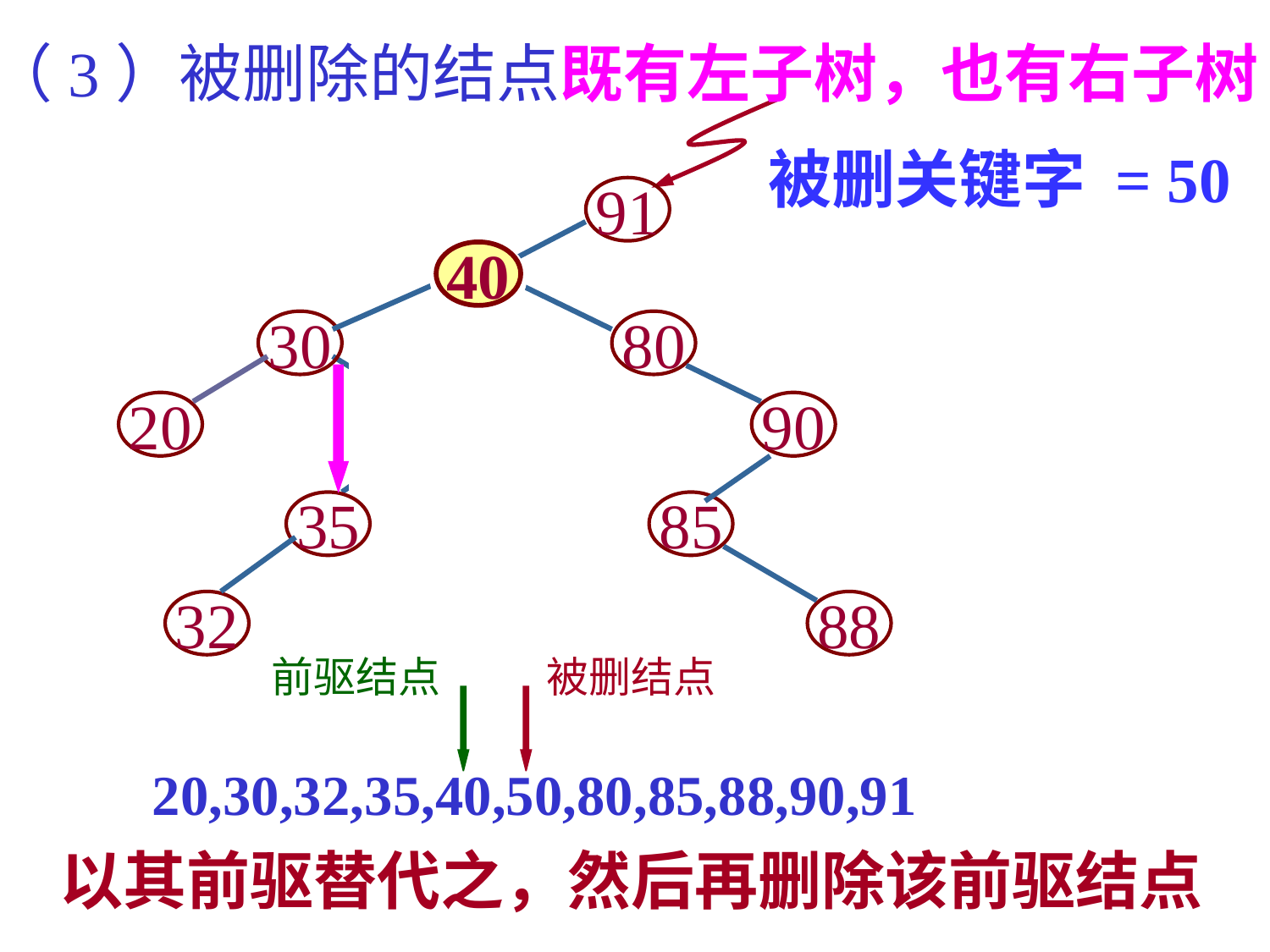

（3）被删除的结点既有左子树，也有右子树

91

30
80

20
90

35
85

32
88

40

50
被删关键字 = 50

40

前驱结点
被删结点

20,30,32,35,40,50,80,85,88,90,91
以其前驱替代之，然后再删除该前驱结点